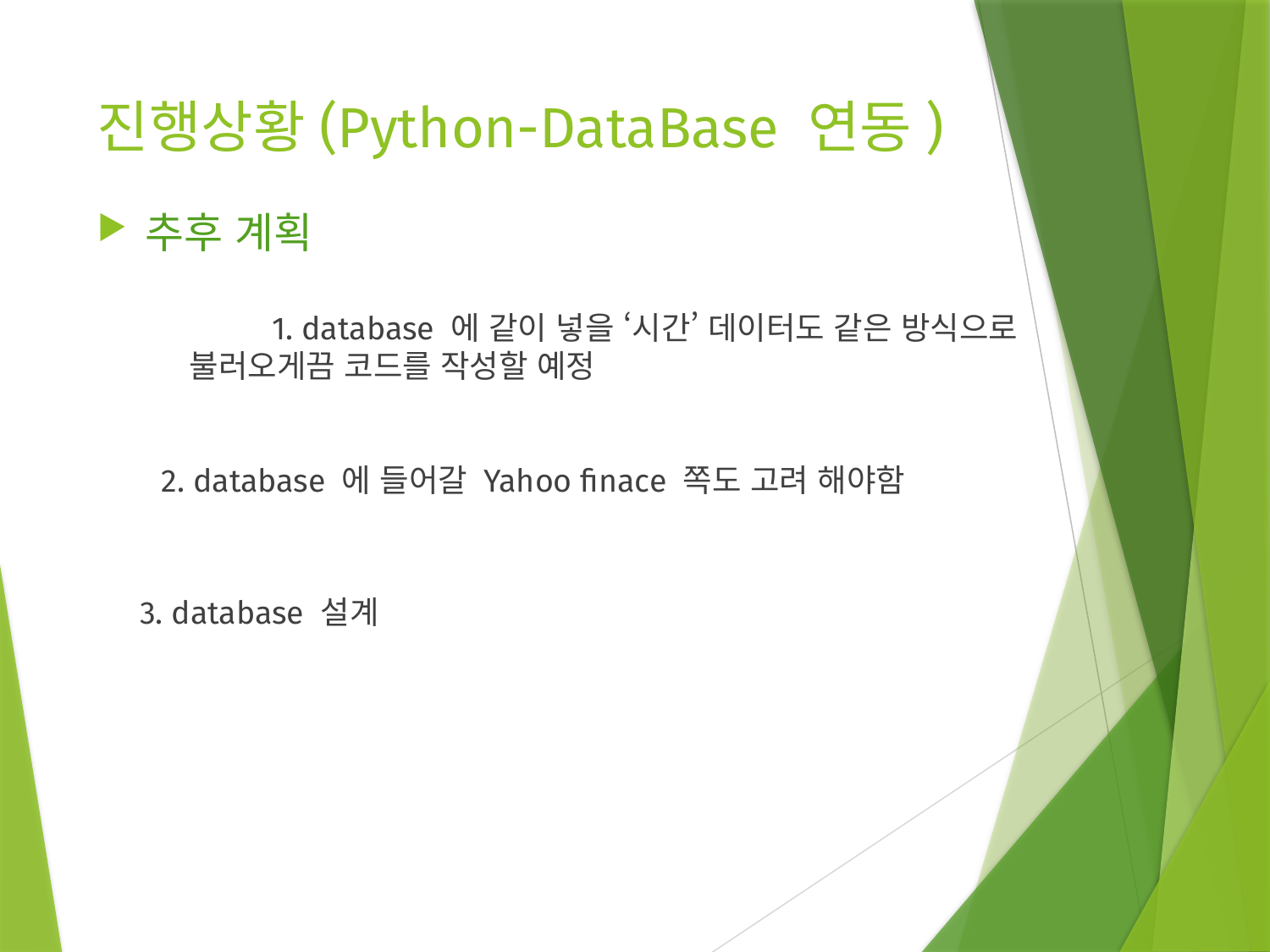

# 진행상황(Python-DataBase 연동)
추후 계획
	1. database 에 같이 넣을 ‘시간’ 데이터도 같은 방식으로
     불러오게끔 코드를 작성할 예정
 2. database 에 들어갈 Yahoo finace 쪽도 고려 해야함
     3. database 설계